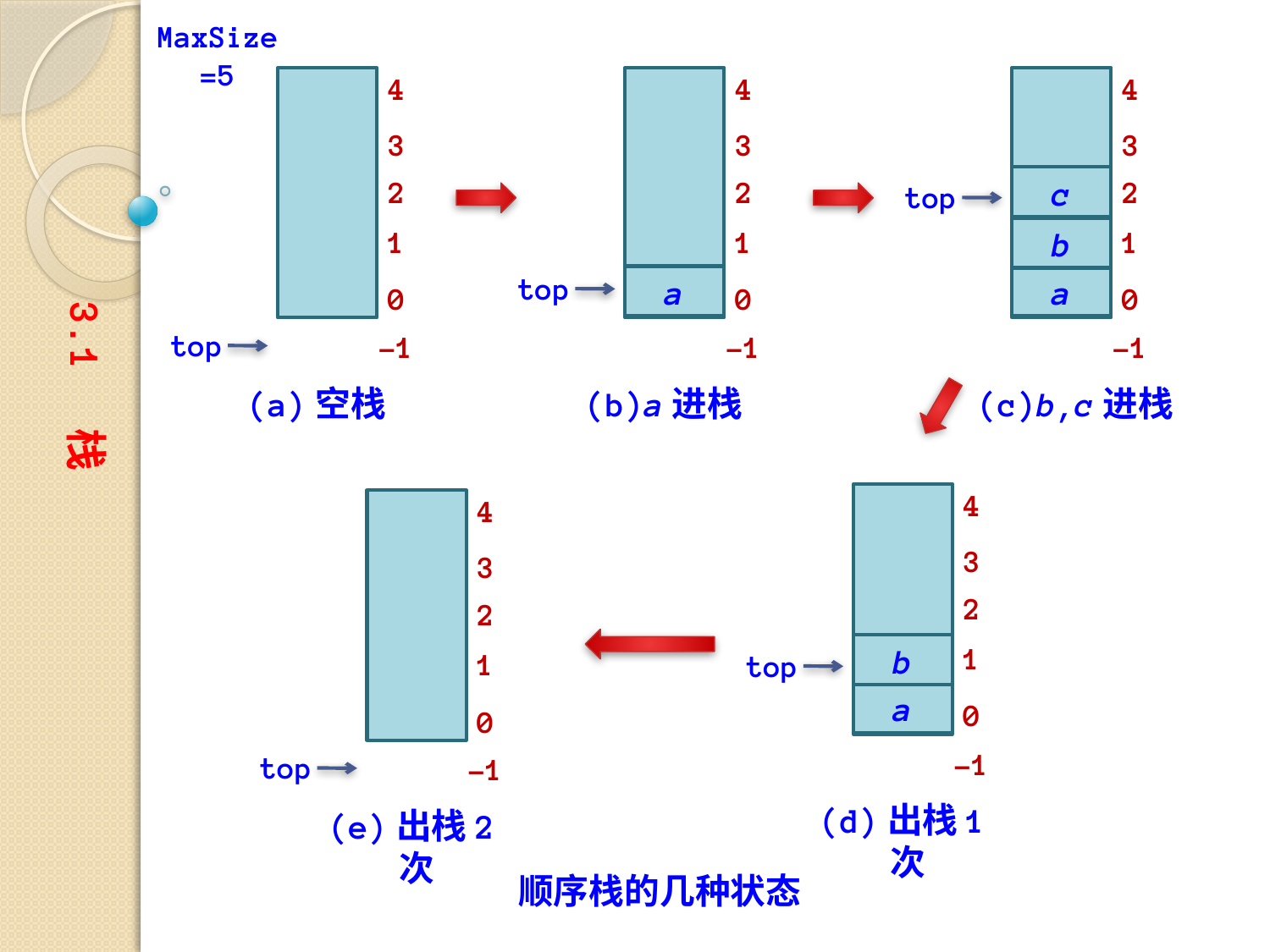

MaxSize=5

4
3
2
1
0
top
-1

4
3
2
1
top
a
0
-1

(b)a进栈

4
3
c
top
2
b
1
a
0
-1

(c)b,c进栈
3.1  栈
(a)空栈

4
3
2
b
1
top
a
0
-1
(d)出栈1次

4
3
2
1
0
top
-1

(e)出栈2次
顺序栈的几种状态